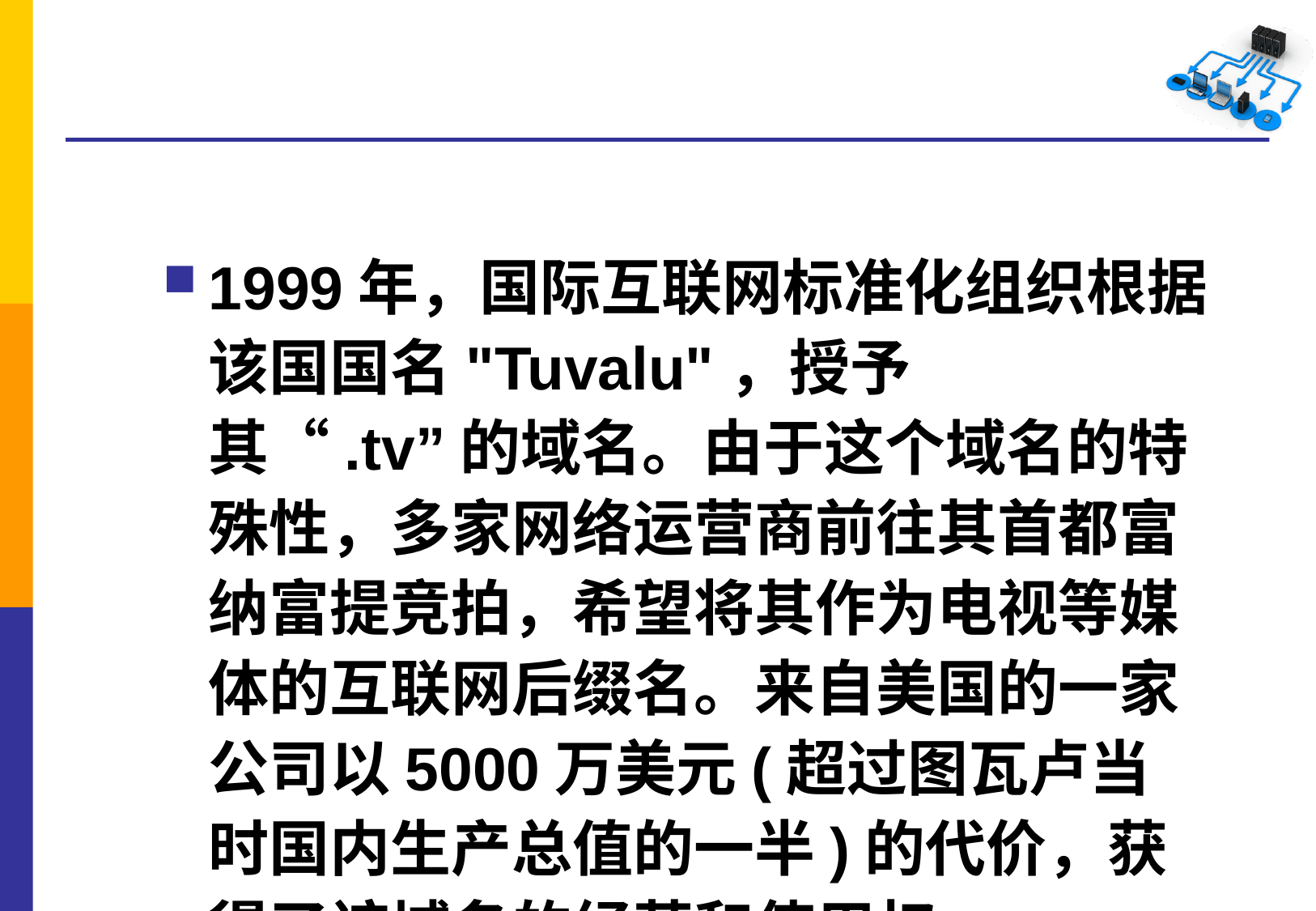

#
1999年，国际互联网标准化组织根据该国国名"Tuvalu"，授予其“.tv”的域名。由于这个域名的特殊性，多家网络运营商前往其首都富纳富提竞拍，希望将其作为电视等媒体的互联网后缀名。来自美国的一家公司以5000万美元(超过图瓦卢当时国内生产总值的一半)的代价，获得了该域名的经营和使用权。